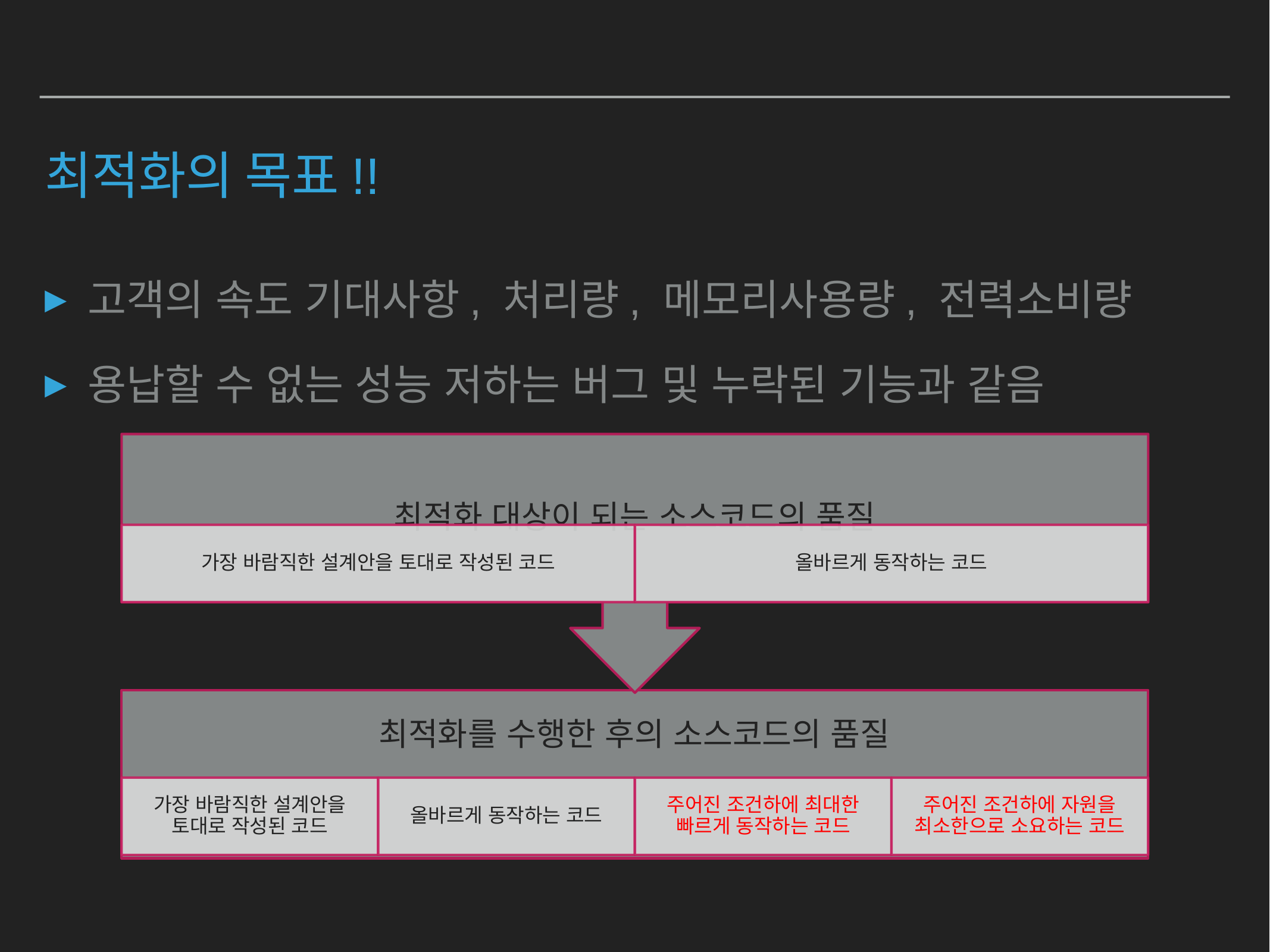

# 최적화의 목표!!
고객의 속도 기대사항, 처리량, 메모리사용량, 전력소비량
용납할 수 없는 성능 저하는 버그 및 누락된 기능과 같음
최적화를 수행한 후의 소스코드의 품질
가장 바람직한 설계안을 토대로 작성된 코드
올바르게 동작하는 코드
주어진 조건하에 최대한 빠르게 동작하는 코드
주어진 조건하에 자원을 최소한으로 소요하는 코드
최적화 대상이 되는 소스코드의 품질
가장 바람직한 설계안을 토대로 작성된 코드
올바르게 동작하는 코드